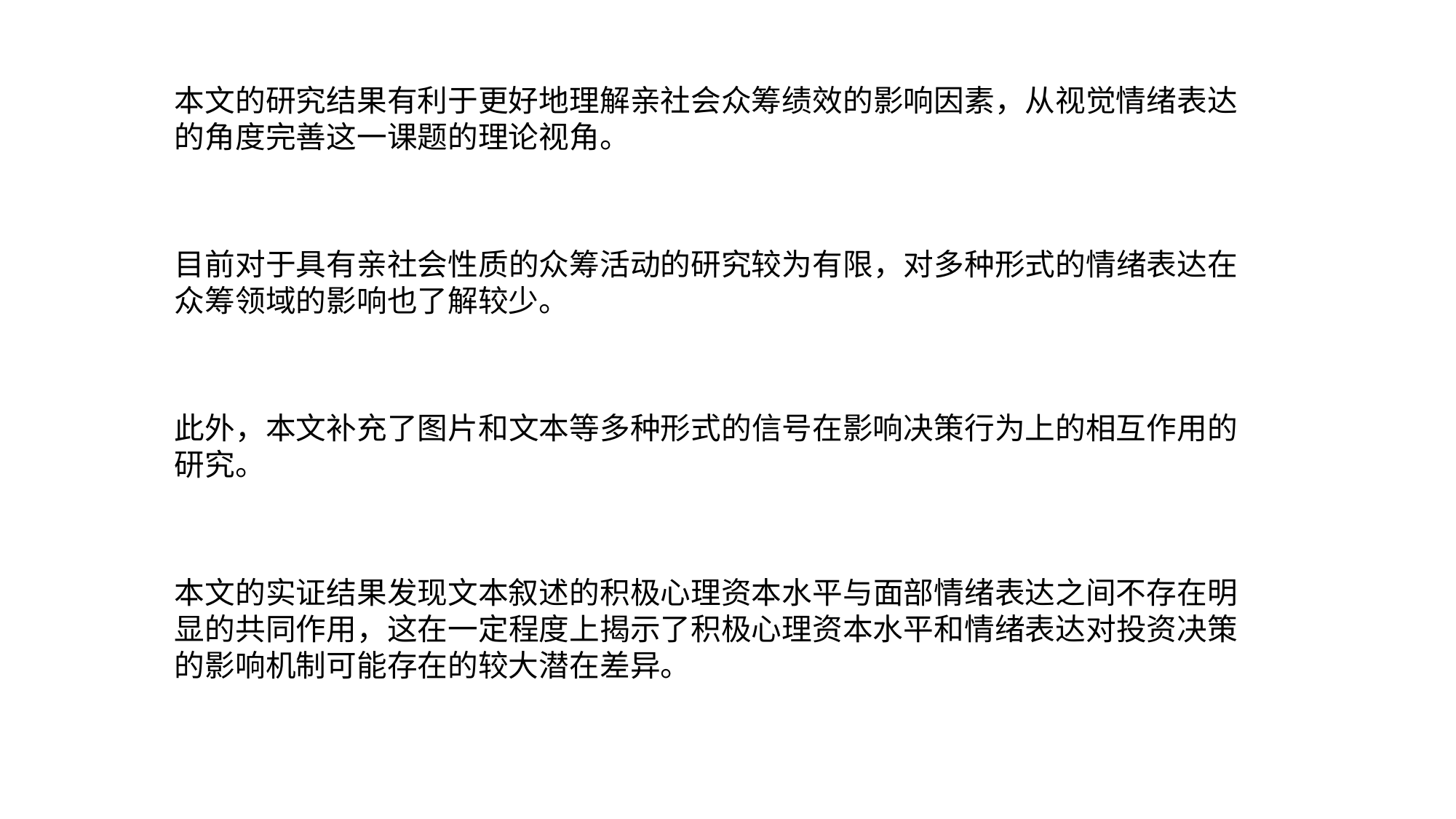

本文的研究结果有利于更好地理解亲社会众筹绩效的影响因素，从视觉情绪表达的角度完善这一课题的理论视角。

目前对于具有亲社会性质的众筹活动的研究较为有限，对多种形式的情绪表达在众筹领域的影响也了解较少。
此外，本文补充了图片和文本等多种形式的信号在影响决策行为上的相互作用的研究。
本文的实证结果发现文本叙述的积极心理资本水平与面部情绪表达之间不存在明显的共同作用，这在一定程度上揭示了积极心理资本水平和情绪表达对投资决策的影响机制可能存在的较大潜在差异。